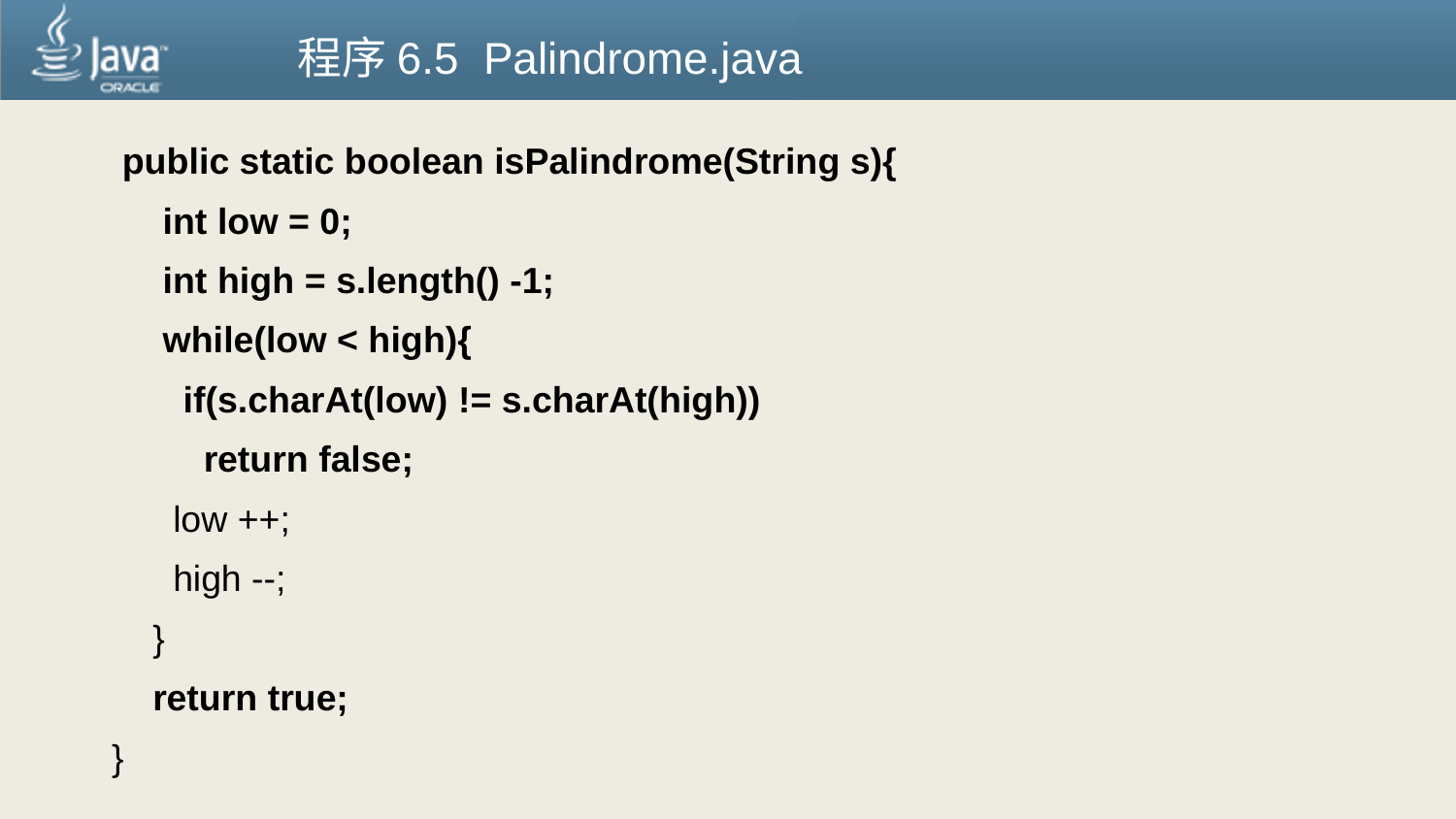

# 程序6.5  Palindrome.java
 public static boolean isPalindrome(String s){
     int low = 0;
     int high = s.length() -1;
     while(low < high){
       if(s.charAt(low) != s.charAt(high))
         return false;
      low ++;
      high --;
    }
    return true;
}